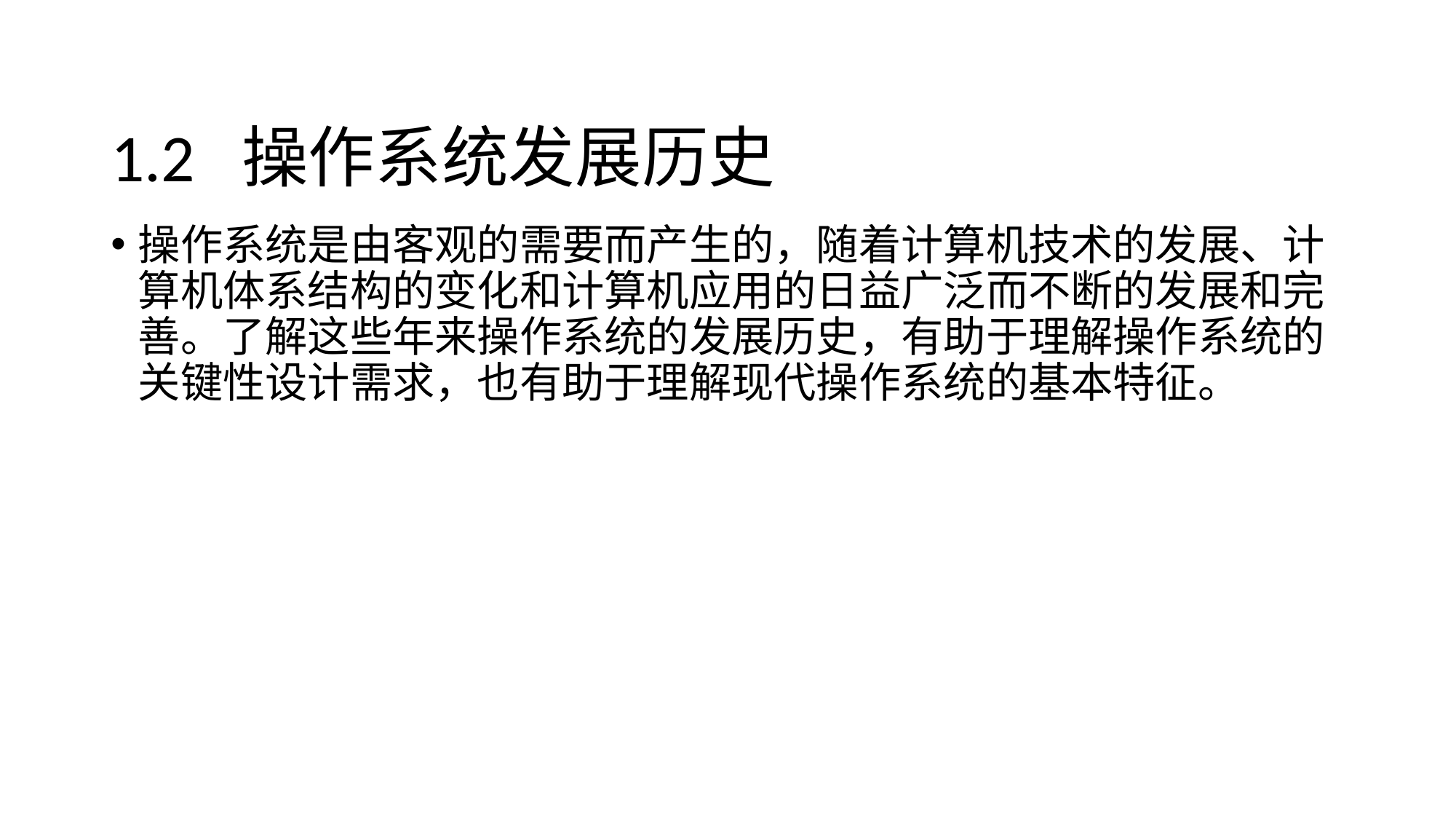

# 1.2  操作系统发展历史
操作系统是由客观的需要而产生的，随着计算机技术的发展、计算机体系结构的变化和计算机应用的日益广泛而不断的发展和完善。了解这些年来操作系统的发展历史，有助于理解操作系统的关键性设计需求，也有助于理解现代操作系统的基本特征。
1